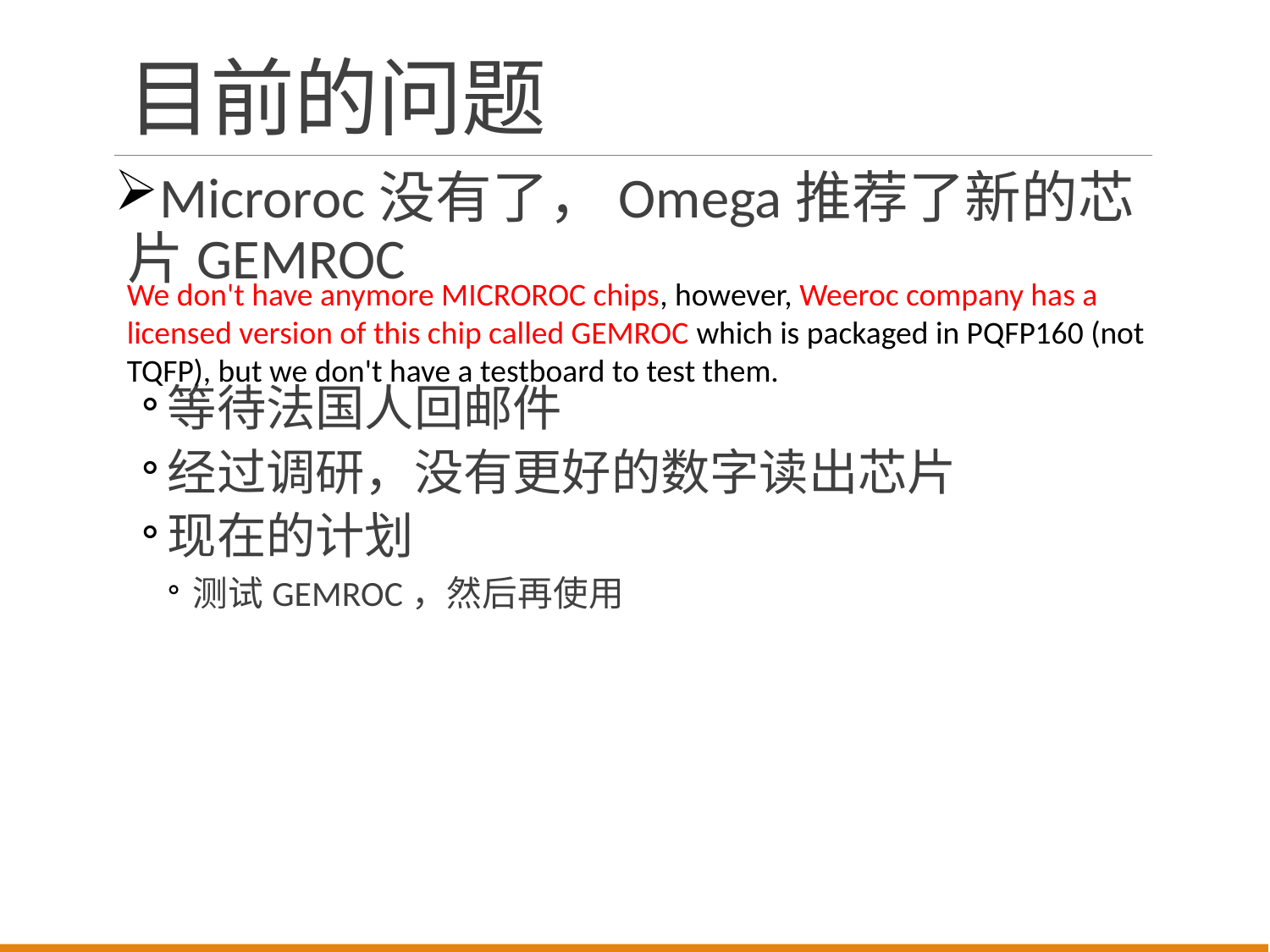

# 目前的问题
Microroc没有了，Omega推荐了新的芯片GEMROC

等待法国人回邮件
经过调研，没有更好的数字读出芯片
现在的计划
测试GEMROC，然后再使用
We don't have anymore MICROROC chips, however, Weeroc company has a licensed version of this chip called GEMROC which is packaged in PQFP160 (not TQFP), but we don't have a testboard to test them.